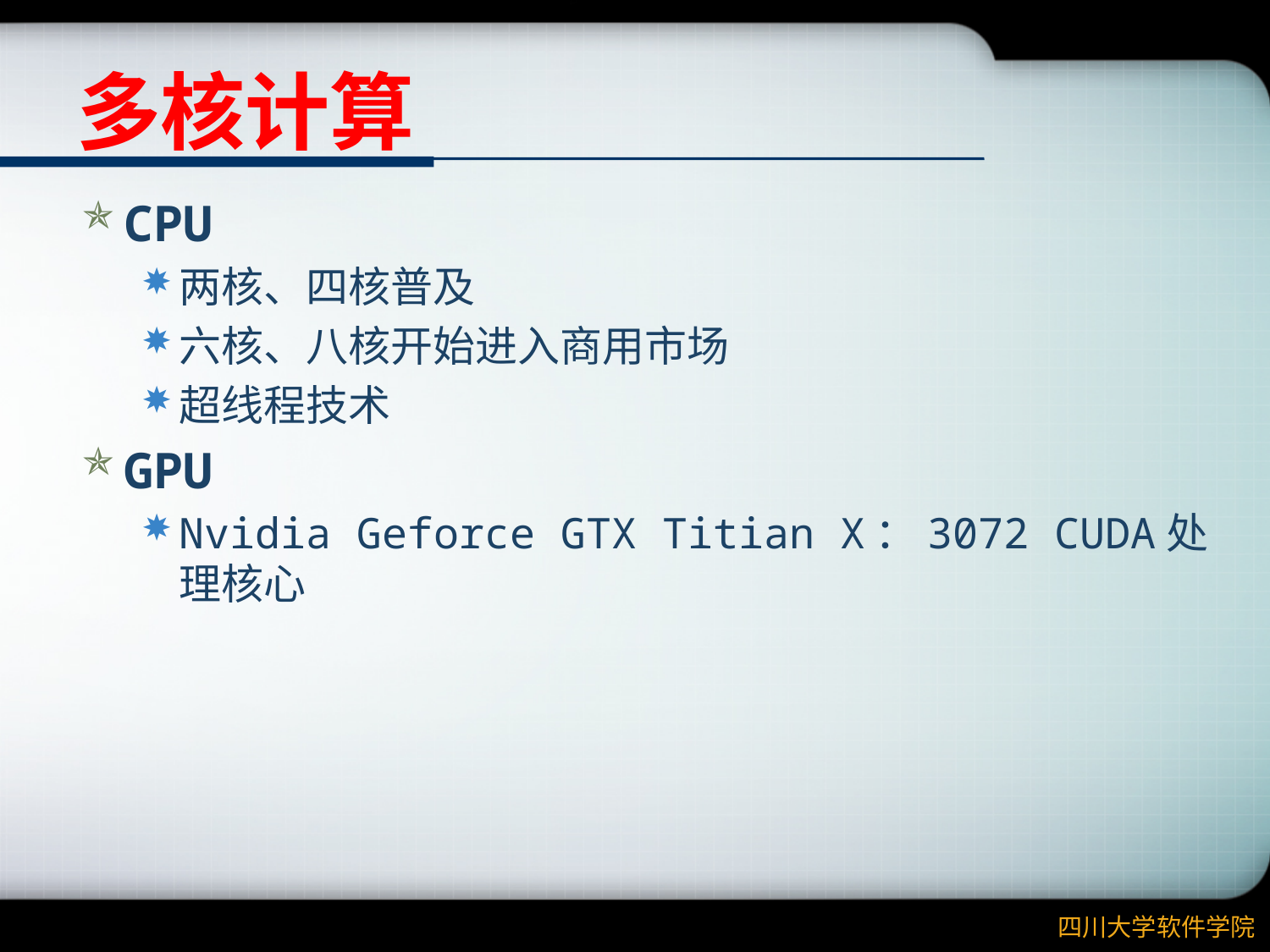

# 多核计算
CPU
两核、四核普及
六核、八核开始进入商用市场
超线程技术
GPU
Nvidia Geforce GTX Titian X：3072 CUDA处理核心